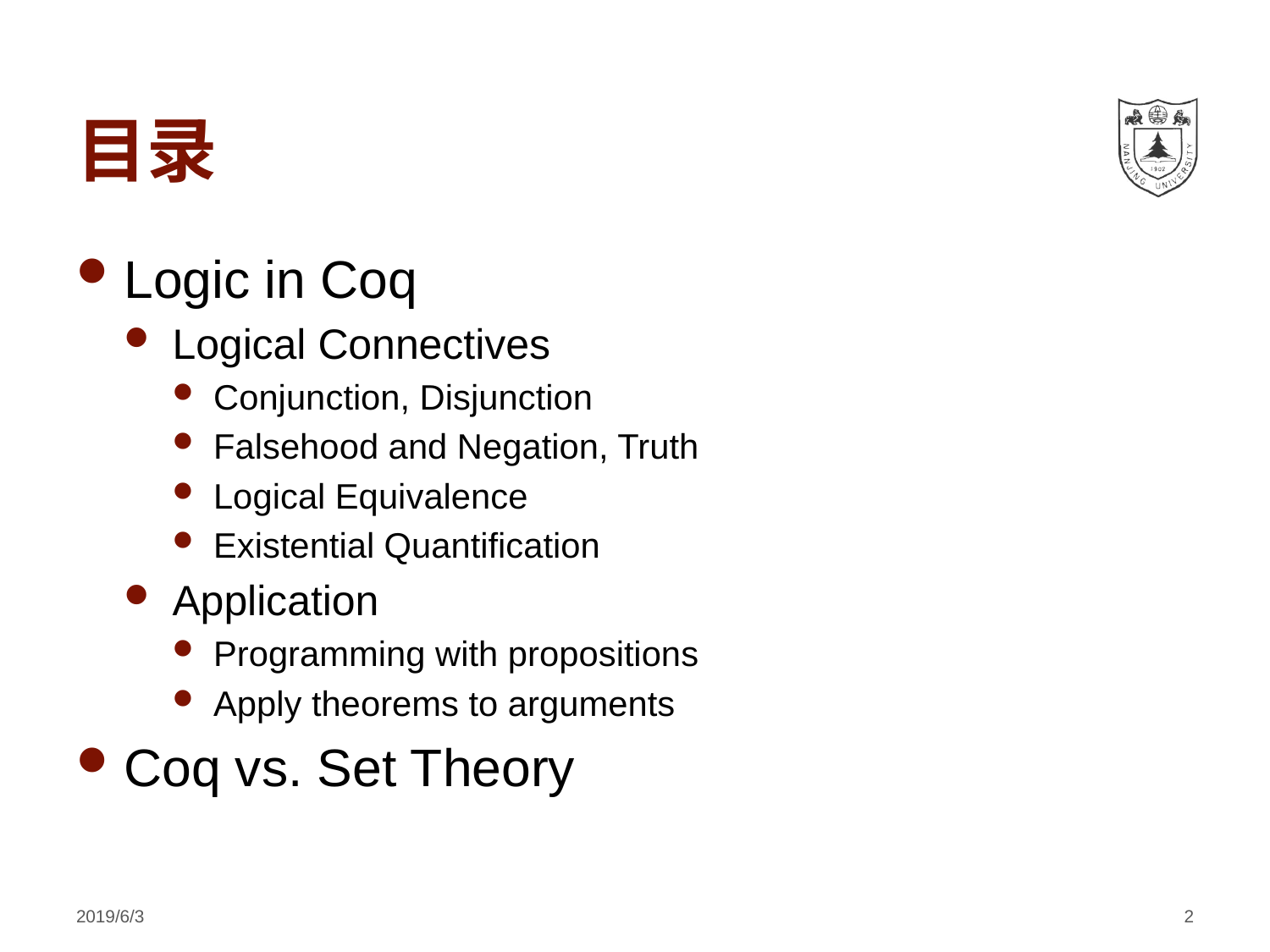

# 目录
Logic in Coq
Logical Connectives
Conjunction, Disjunction
Falsehood and Negation, Truth
Logical Equivalence
Existential Quantification
Application
Programming with propositions
Apply theorems to arguments
Coq vs. Set Theory
2019/6/3

2